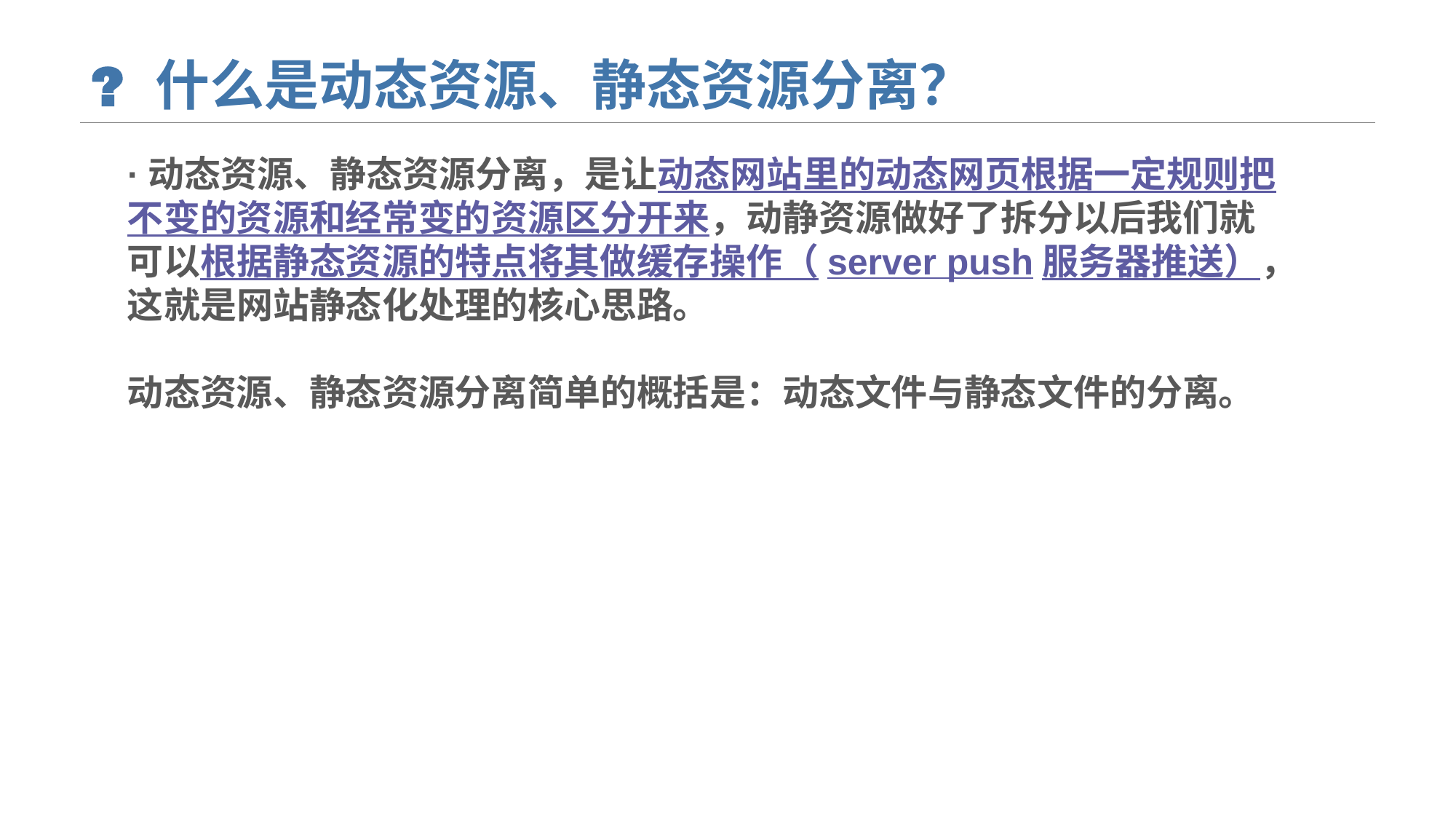

# ? 什么是动态资源、静态资源分离？
·动态资源、静态资源分离，是让动态网站里的动态网页根据一定规则把不变的资源和经常变的资源区分开来，动静资源做好了拆分以后我们就可以根据静态资源的特点将其做缓存操作（server push服务器推送），这就是网站静态化处理的核心思路。

动态资源、静态资源分离简单的概括是：动态文件与静态文件的分离。

23